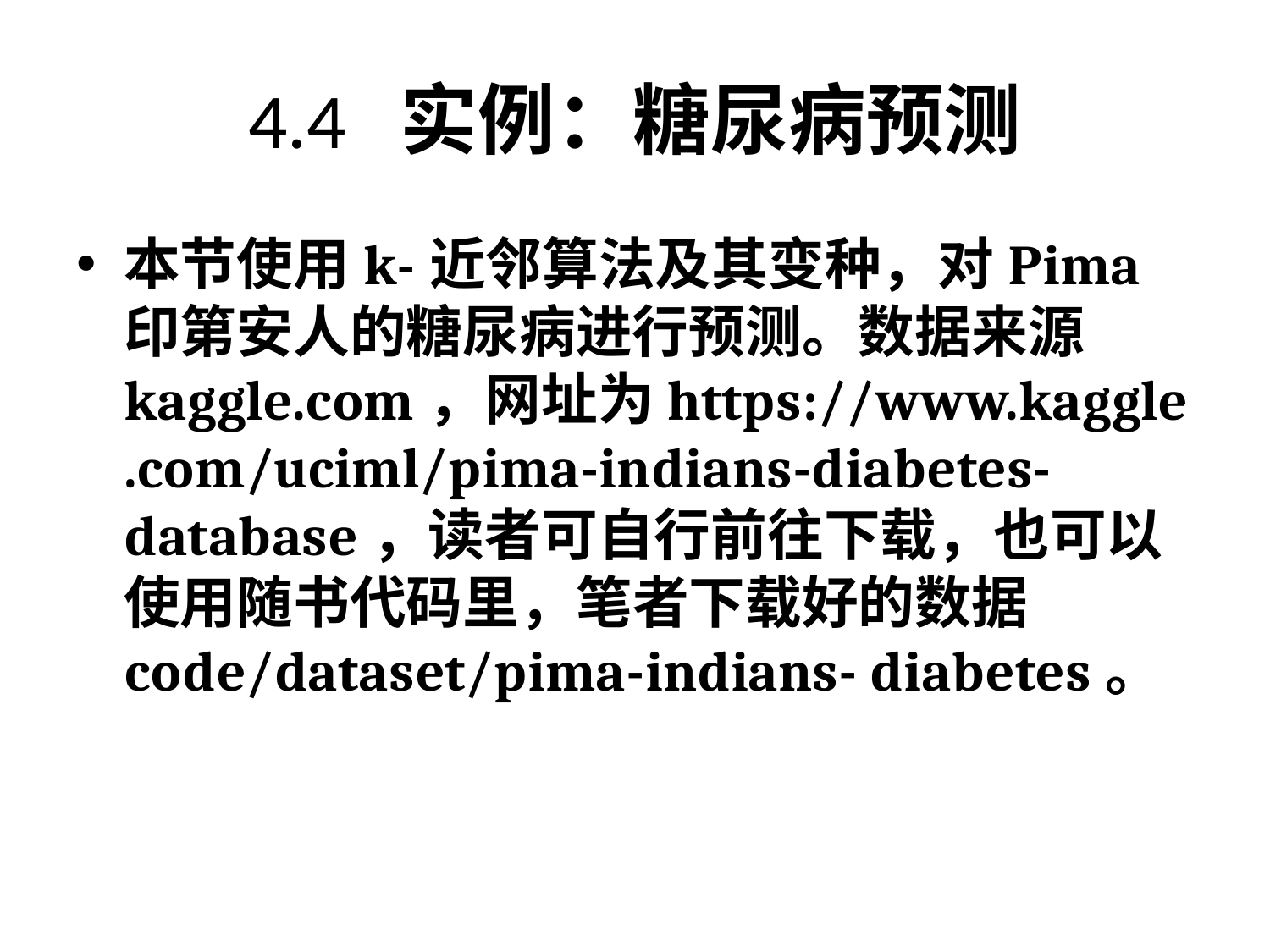

# 4.4  实例：糖尿病预测
本节使用k-近邻算法及其变种，对Pima印第安人的糖尿病进行预测。数据来源 kaggle.com，网址为https://www.kaggle.com/uciml/pima-indians-diabetes-database，读者可自行前往下载，也可以使用随书代码里，笔者下载好的数据code/dataset/pima-indians- diabetes。